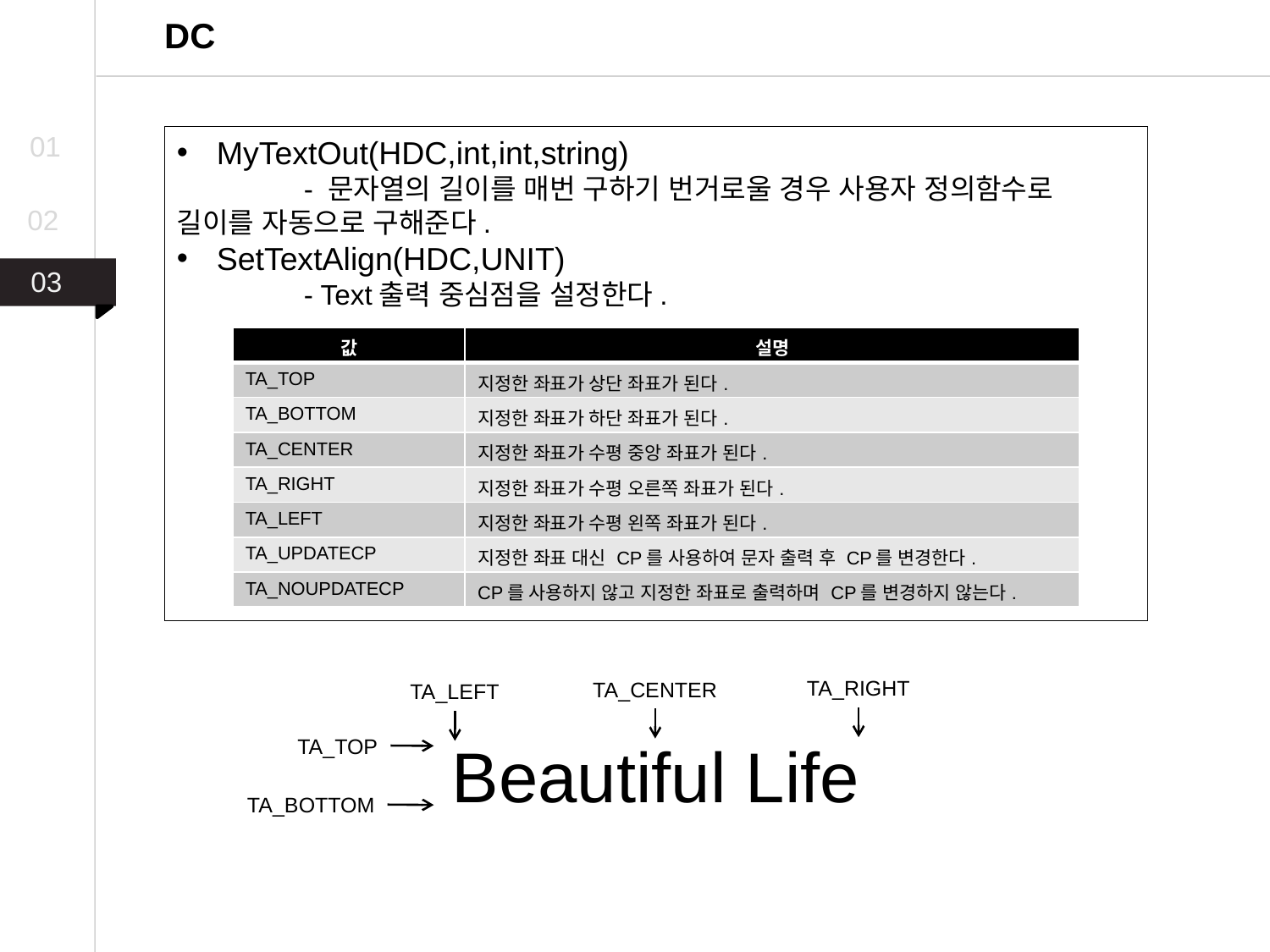

DC
01
MyTextOut(HDC,int,int,string)
	- 문자열의 길이를 매번 구하기 번거로울 경우 사용자 정의함수로 	  길이를 자동으로 구해준다.
SetTextAlign(HDC,UNIT)
	- Text출력 중심점을 설정한다.

02
03

03
02

| 값 | 설명 |
| --- | --- |
| TA\_TOP | 지정한 좌표가 상단 좌표가 된다. |
| TA\_BOTTOM | 지정한 좌표가 하단 좌표가 된다. |
| TA\_CENTER | 지정한 좌표가 수평 중앙 좌표가 된다. |
| TA\_RIGHT | 지정한 좌표가 수평 오른쪽 좌표가 된다. |
| TA\_LEFT | 지정한 좌표가 수평 왼쪽 좌표가 된다. |
| TA\_UPDATECP | 지정한 좌표 대신 CP를 사용하여 문자 출력 후 CP를 변경한다. |
| TA\_NOUPDATECP | CP를 사용하지 않고 지정한 좌표로 출력하며 CP를 변경하지 않는다. |
TA_RIGHT
TA_CENTER
TA_LEFT
Beautiful Life
TA_TOP
TA_BOTTOM